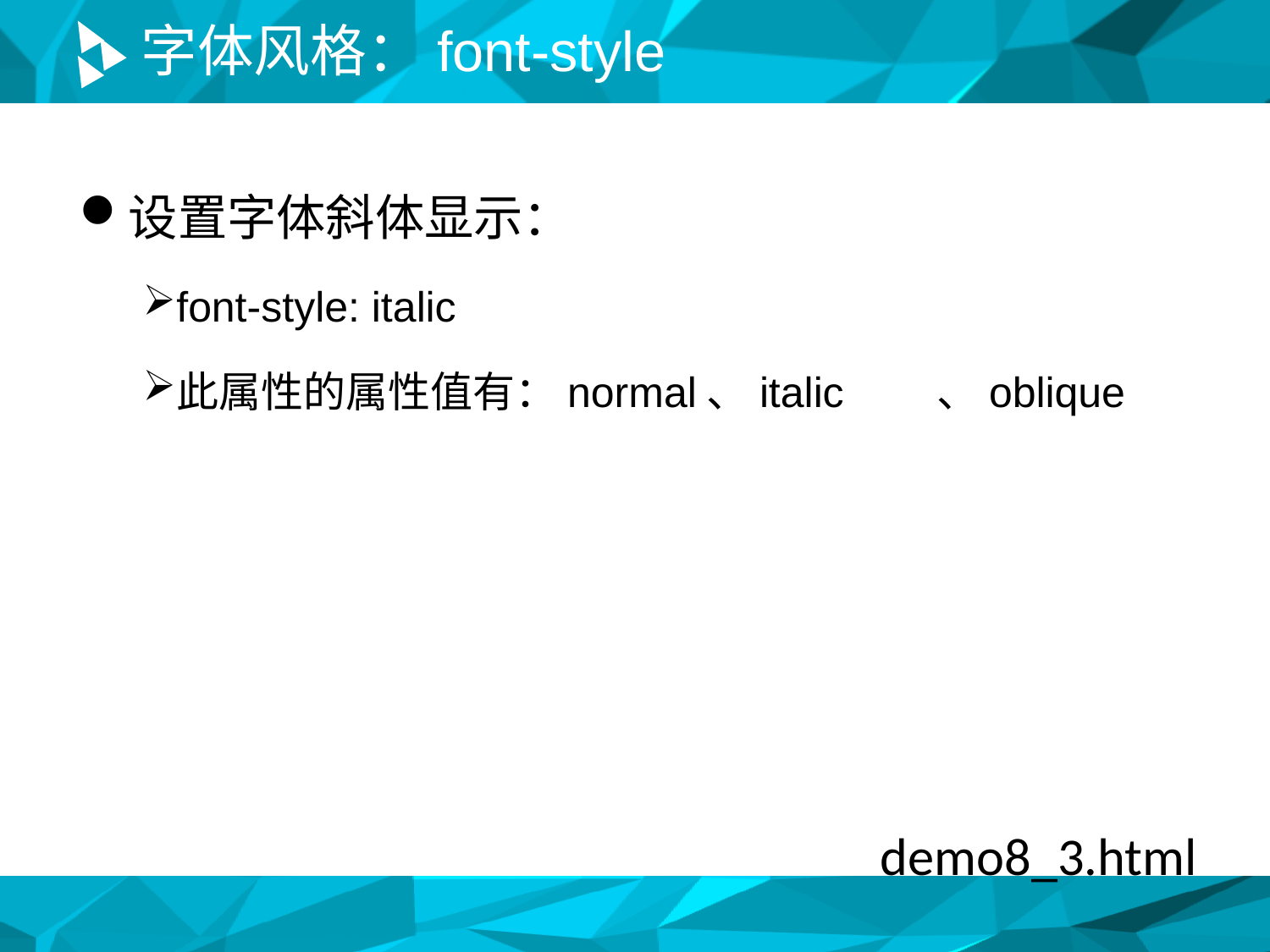

# 字体风格：font-style
设置字体斜体显示：
font-style: italic
此属性的属性值有：normal、italic	、oblique
demo8_3.html